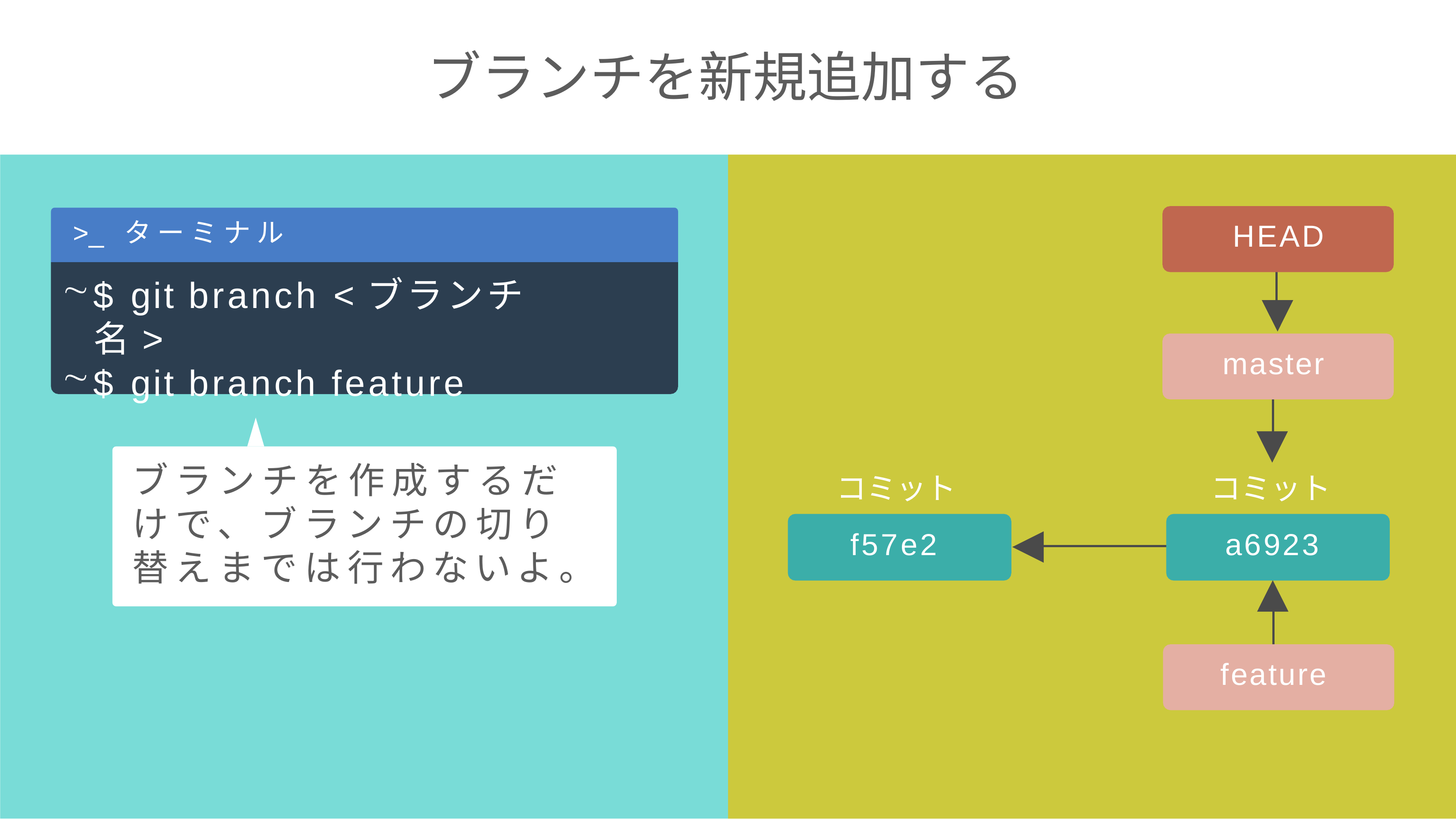

# ブランチを新規追加する

>_ ターミナル
$ git branch <ブランチ名>
$ git branch feature

HEAD

master
コミット f57e2
コミット a6923
ブランチを作成するだけで、ブランチの切り替えまでは行わないよ。

feature